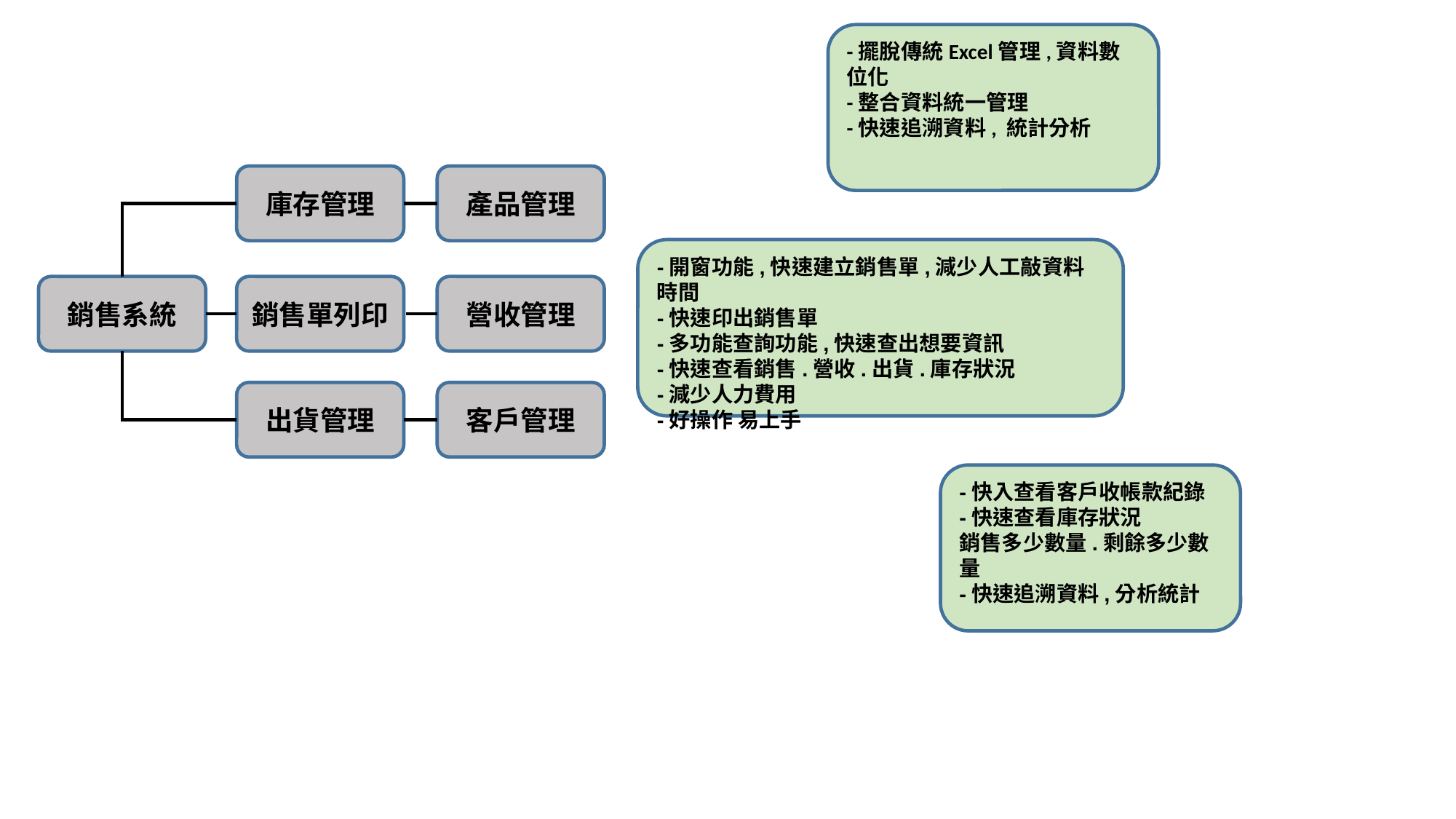

-擺脫傳統Excel管理,資料數位化
-整合資料統一管理
-快速追溯資料, 統計分析

產品管理
庫存管理
-開窗功能,快速建立銷售單,減少人工敲資料時間
-快速印出銷售單
-多功能查詢功能,快速查出想要資訊
-快速查看銷售.營收.出貨.庫存狀況
-減少人力費用
-好操作 易上手
銷售系統
銷售單列印
營收管理
出貨管理
客戶管理
-快入查看客戶收帳款紀錄
-快速查看庫存狀況
銷售多少數量.剩餘多少數量
-快速追溯資料,分析統計